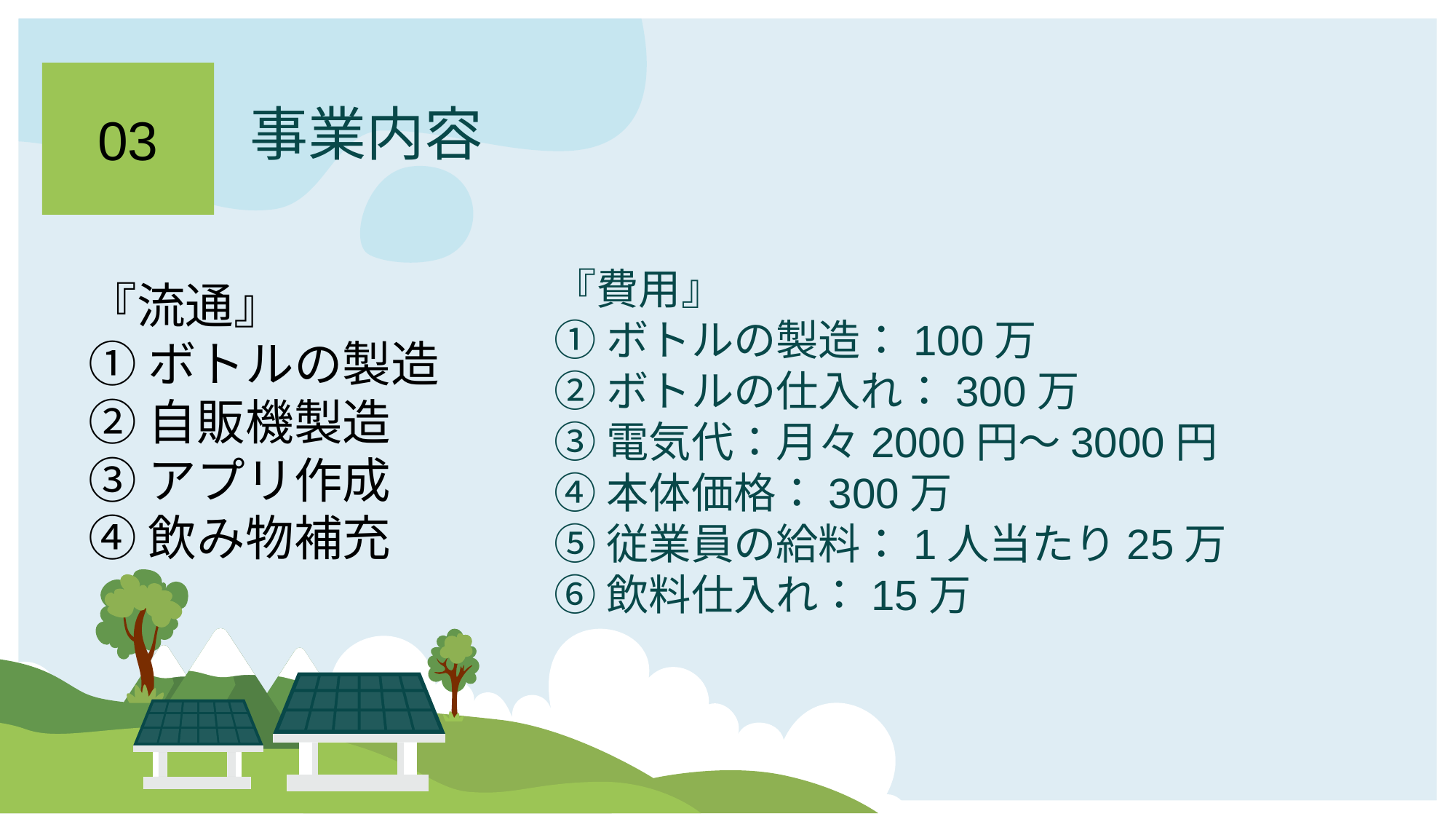

03
# 事業内容
『費用』
①ボトルの製造：100万
②ボトルの仕入れ：300万
③電気代：月々2000円～3000円
④本体価格：300万
⑤従業員の給料：1人当たり25万
⑥飲料仕入れ：15万

『流通』
①ボトルの製造
②自販機製造
③アプリ作成
④飲み物補充